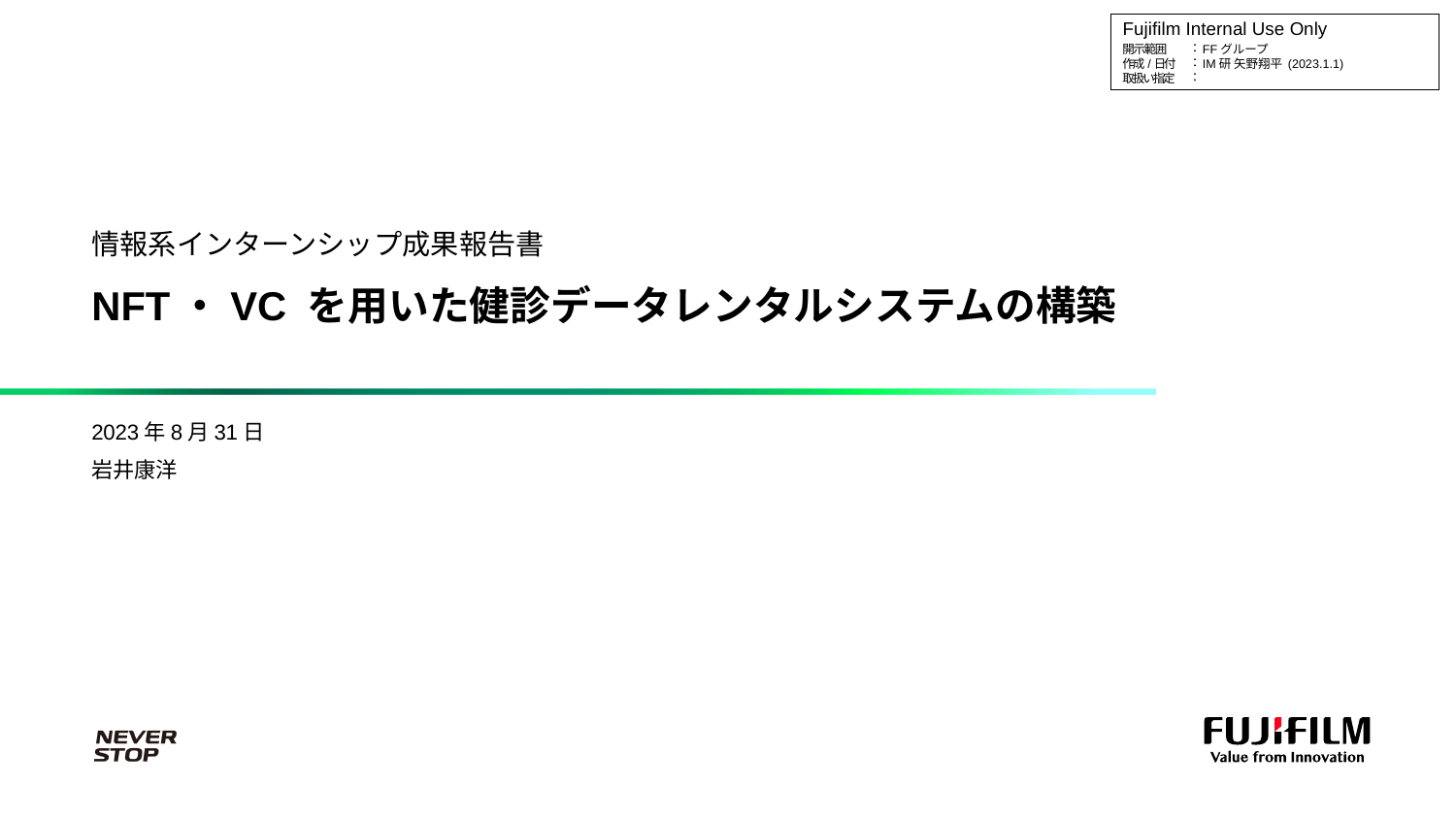

情報系インターンシップ成果報告書
# NFT・VC を用いた健診データレンタルシステムの構築
2023年8月31日
岩井康洋